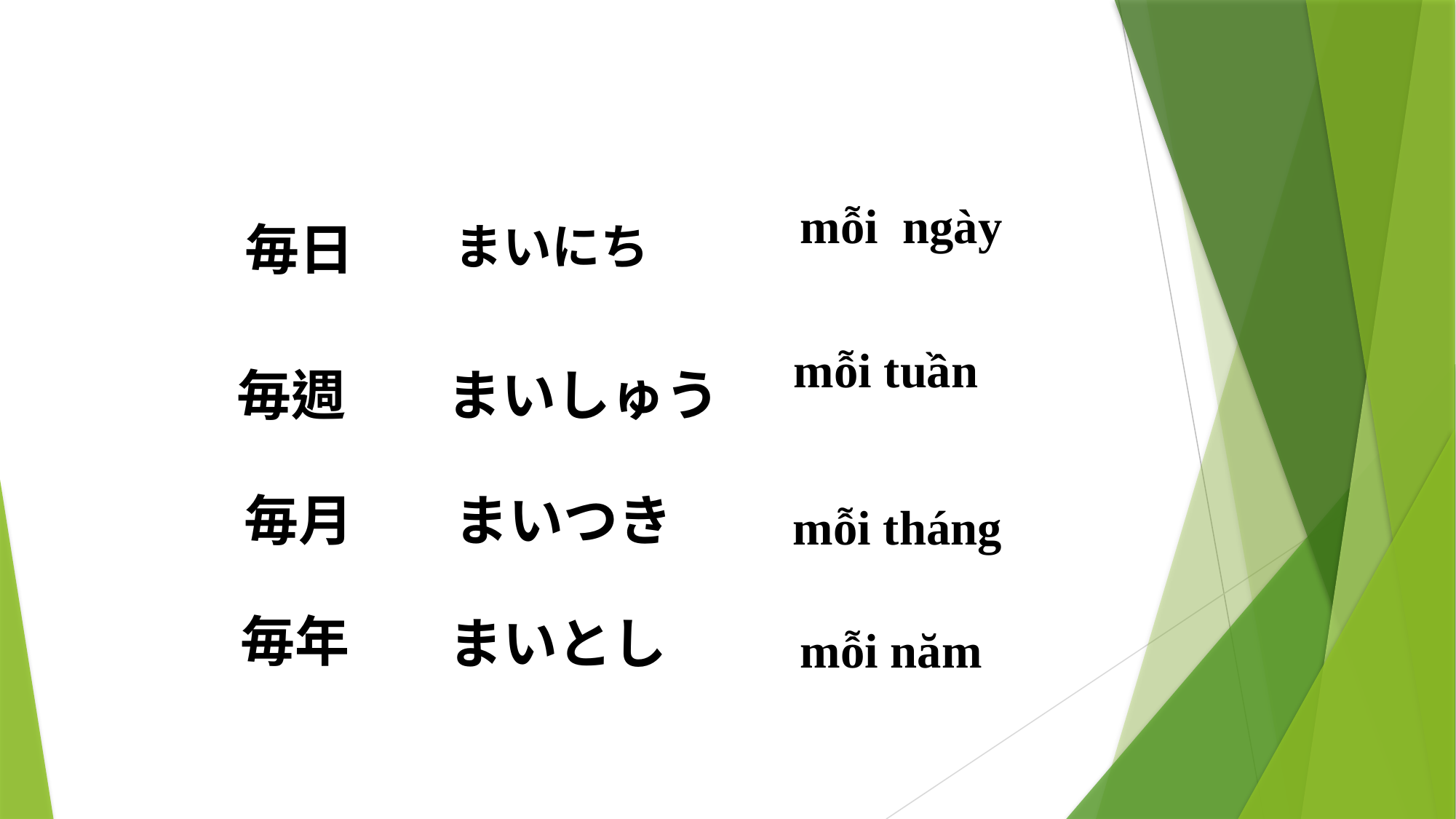

mỗi  ngày
毎日
まいにち
mỗi tuần
毎週
まいしゅう
mỗi tháng
毎月
まいつき
mỗi năm
毎年
まいとし